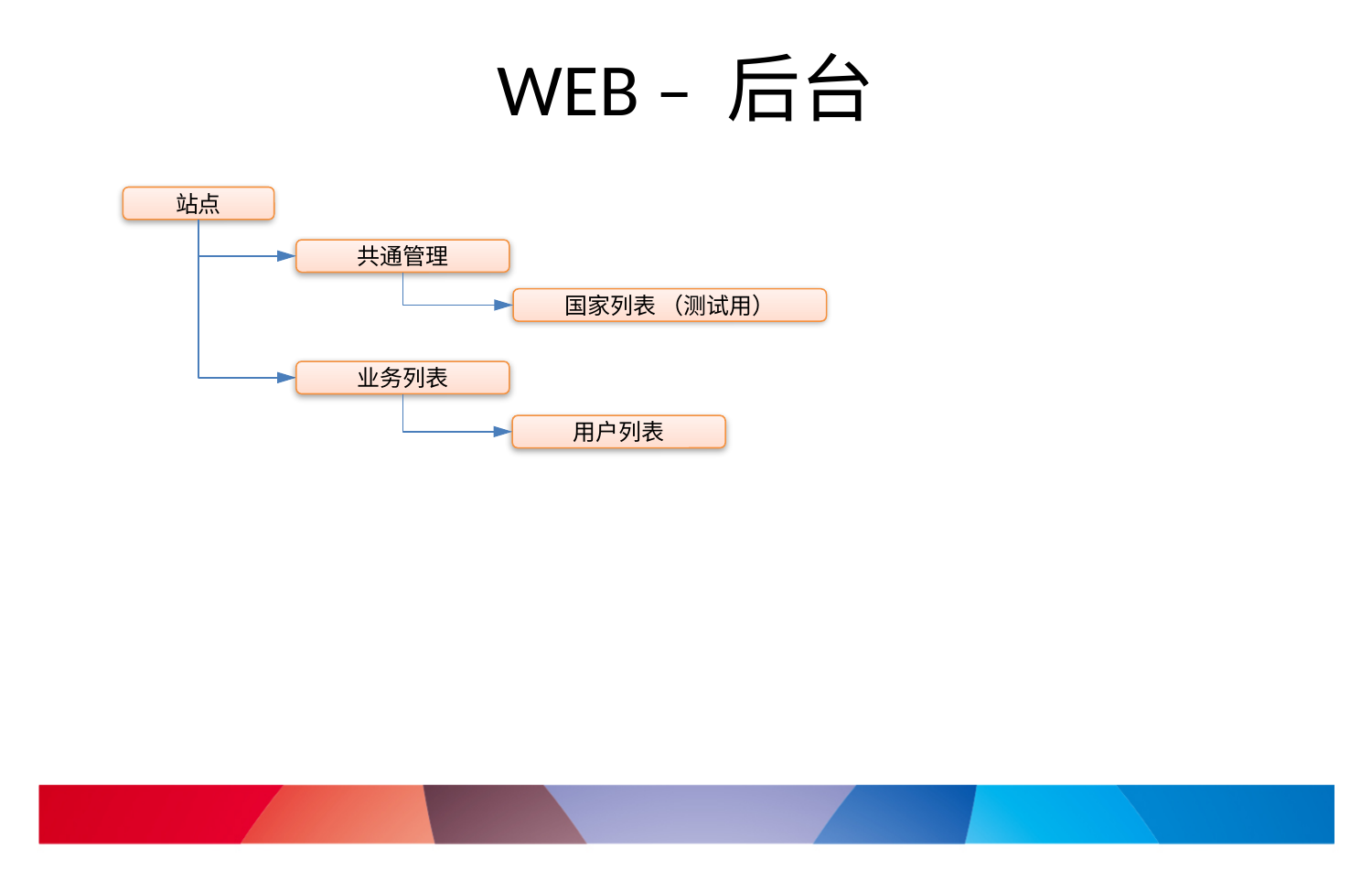

# WEB – 后台
站点
共通管理
国家列表 （测试用）
业务列表
用户列表